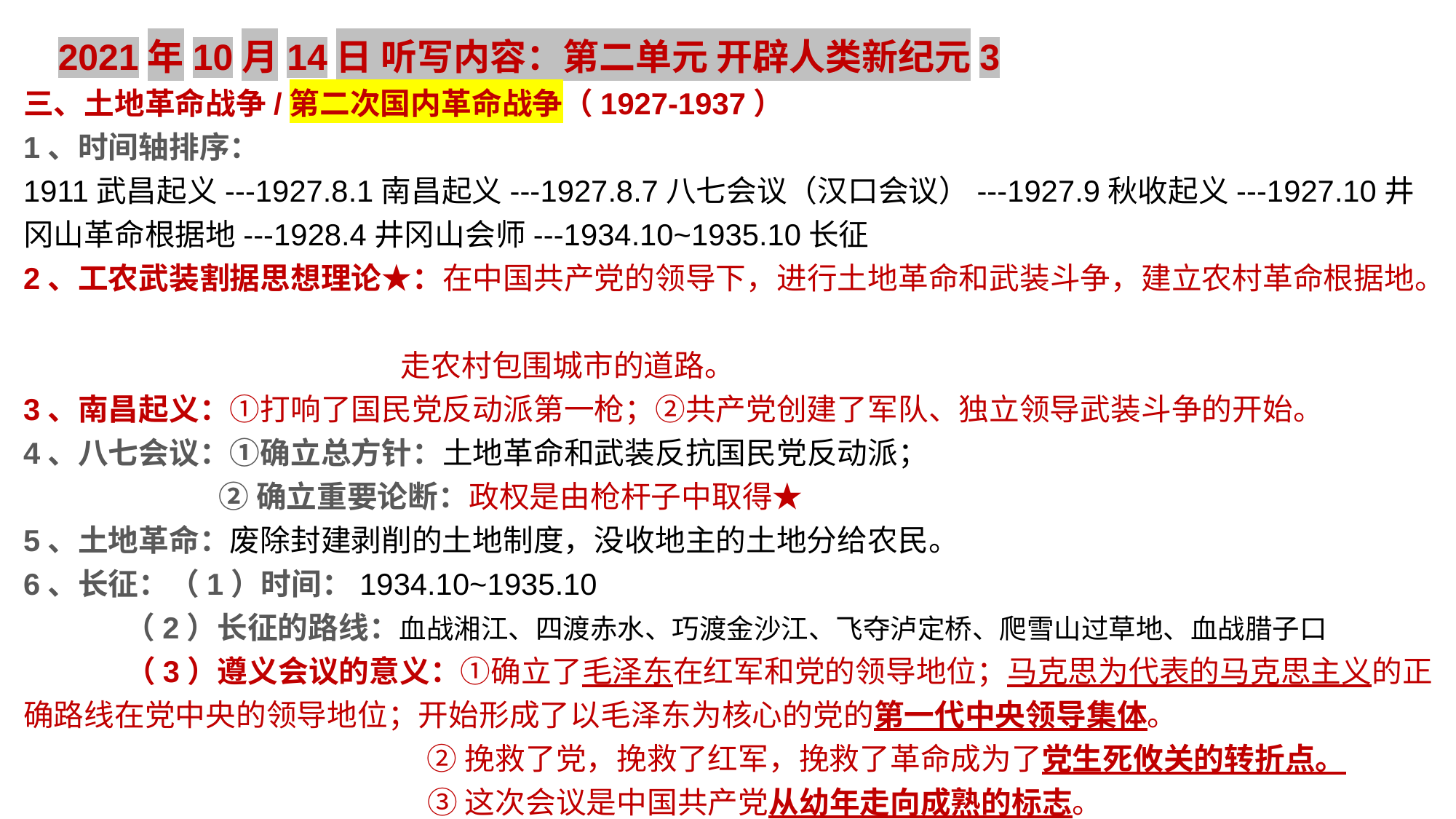

2021年10月14日 听写内容：第二单元 开辟人类新纪元3
三、土地革命战争/第二次国内革命战争（1927-1937）
1、时间轴排序：
1911武昌起义---1927.8.1南昌起义---1927.8.7八七会议（汉口会议）---1927.9秋收起义---1927.10井冈山革命根据地---1928.4井冈山会师---1934.10~1935.10长征
2、工农武装割据思想理论★：在中国共产党的领导下，进行土地革命和武装斗争，建立农村革命根据地。
                                                       走农村包围城市的道路。
3、南昌起义：①打响了国民党反动派第一枪；②共产党创建了军队、独立领导武装斗争的开始。
4、八七会议：①确立总方针：土地革命和武装反抗国民党反动派；
                             ②确立重要论断：政权是由枪杆子中取得★
5、土地革命：废除封建剥削的土地制度，没收地主的土地分给农民。
6、长征：（1）时间：1934.10~1935.10
              （2）长征的路线：血战湘江、四渡赤水、巧渡金沙江、飞夺泸定桥、爬雪山过草地、血战腊子口
              （3）遵义会议的意义：①确立了毛泽东在红军和党的领导地位；马克思为代表的马克思主义的正确路线在党中央的领导地位；开始形成了以毛泽东为核心的党的第一代中央领导集体。
                                                            ②挽救了党，挽救了红军，挽救了革命成为了党生死攸关的转折点。
                                                            ③这次会议是中国共产党从幼年走向成熟的标志。
              （4）两次会师：①1935.10 红一方面军  陕北吴起镇会师  ②1936.10 红二/四方面军  甘肃会宁会师